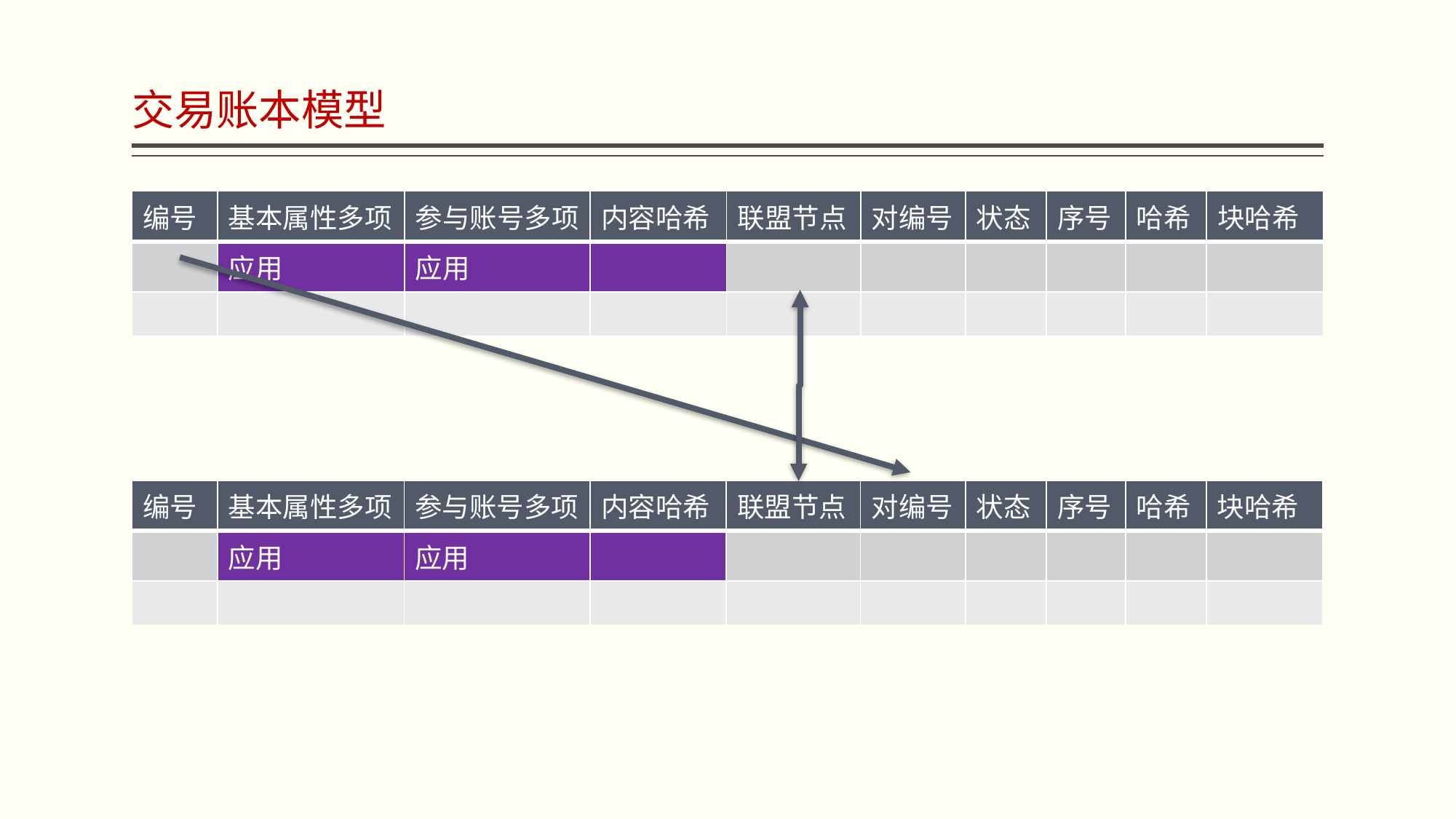

# 交易账本模型
| 编号 | 基本属性多项 | 参与账号多项 | 内容哈希 | 联盟节点 | 对编号 | 状态 | 序号 | 哈希 | 块哈希 |
| --- | --- | --- | --- | --- | --- | --- | --- | --- | --- |
|  | 应用 | 应用 |  |  |  |  |  |  |  |
|  |  |  |  |  |  |  |  |  |  |
| 编号 | 基本属性多项 | 参与账号多项 | 内容哈希 | 联盟节点 | 对编号 | 状态 | 序号 | 哈希 | 块哈希 |
| --- | --- | --- | --- | --- | --- | --- | --- | --- | --- |
|  | 应用 | 应用 |  |  |  |  |  |  |  |
|  |  |  |  |  |  |  |  |  |  |